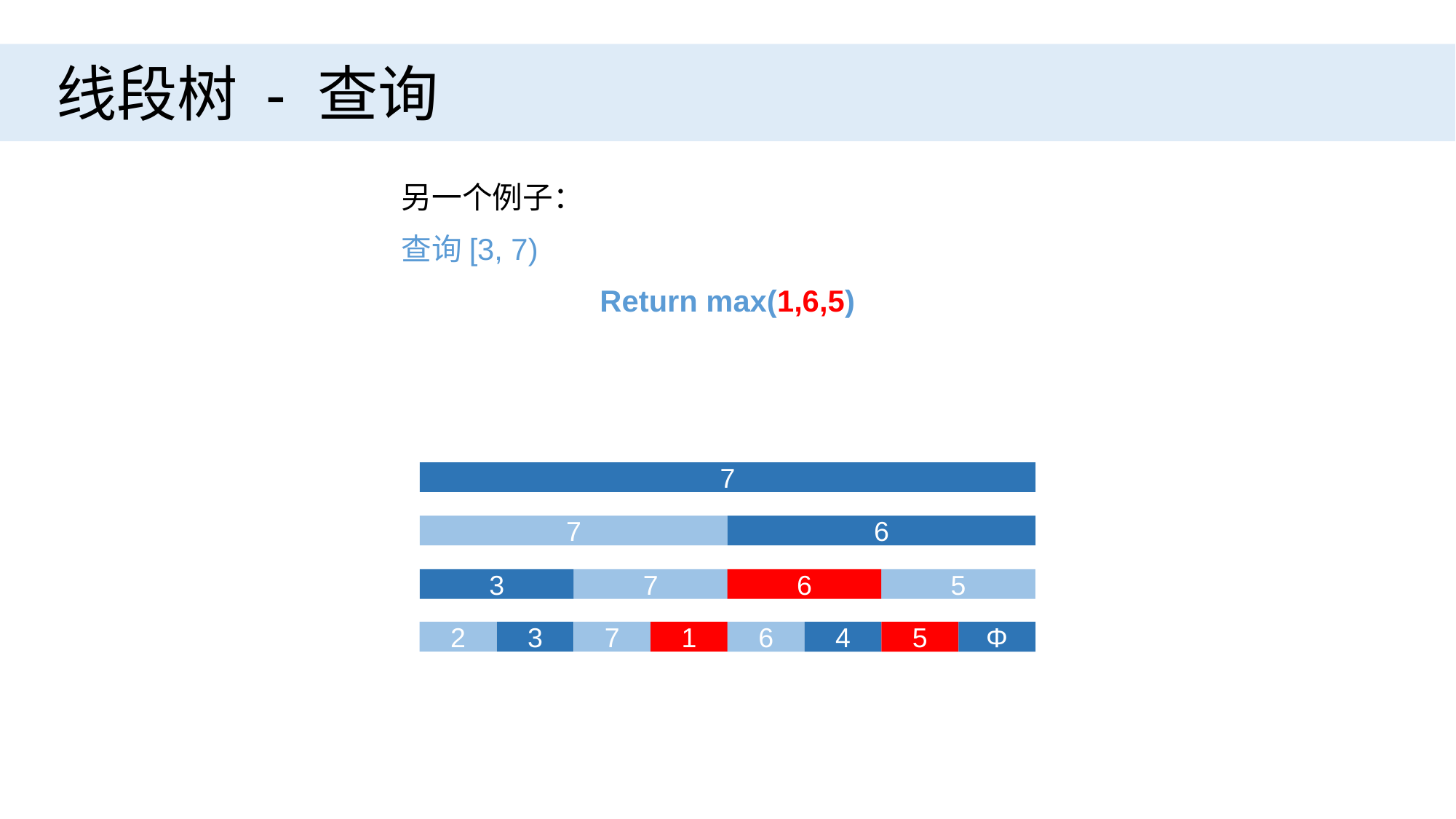

线段树 - 查询
另一个例子：
查询[3, 7)
Return max(1,6,5)
7
7
6
6
3
5
7
3
1
2
7
4
Φ
6
5